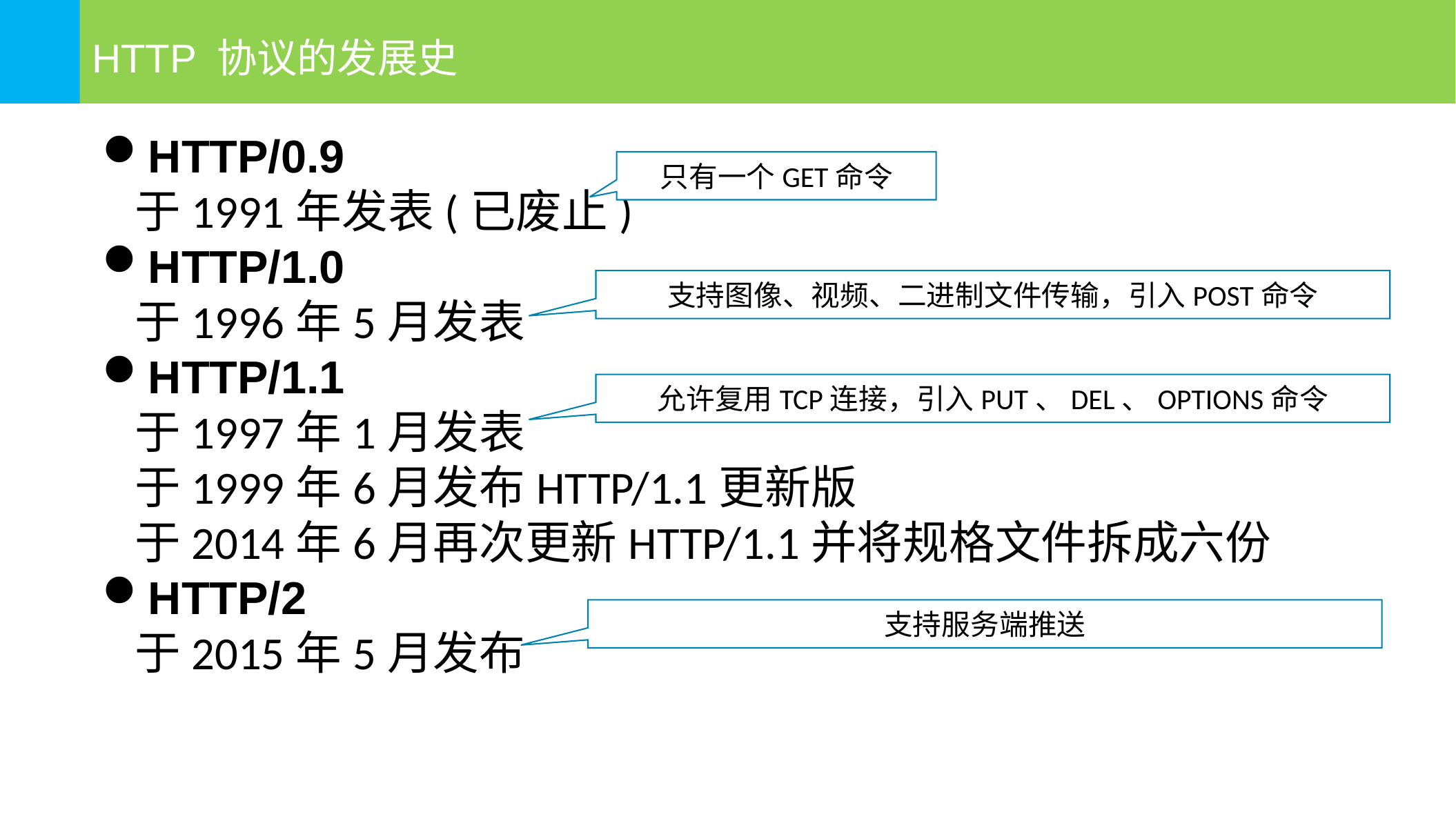

HTTP 协议的发展史
HTTP/0.9
于1991年发表(已废止)
HTTP/1.0
于1996年5月发表
HTTP/1.1
于1997年1月发表
于1999年6月发布HTTP/1.1更新版
于2014年6月再次更新HTTP/1.1并将规格文件拆成六份
HTTP/2
于2015年5月发布
只有一个GET命令
支持图像、视频、二进制文件传输，引入POST命令
允许复用TCP连接，引入PUT、DEL、OPTIONS命令
支持服务端推送